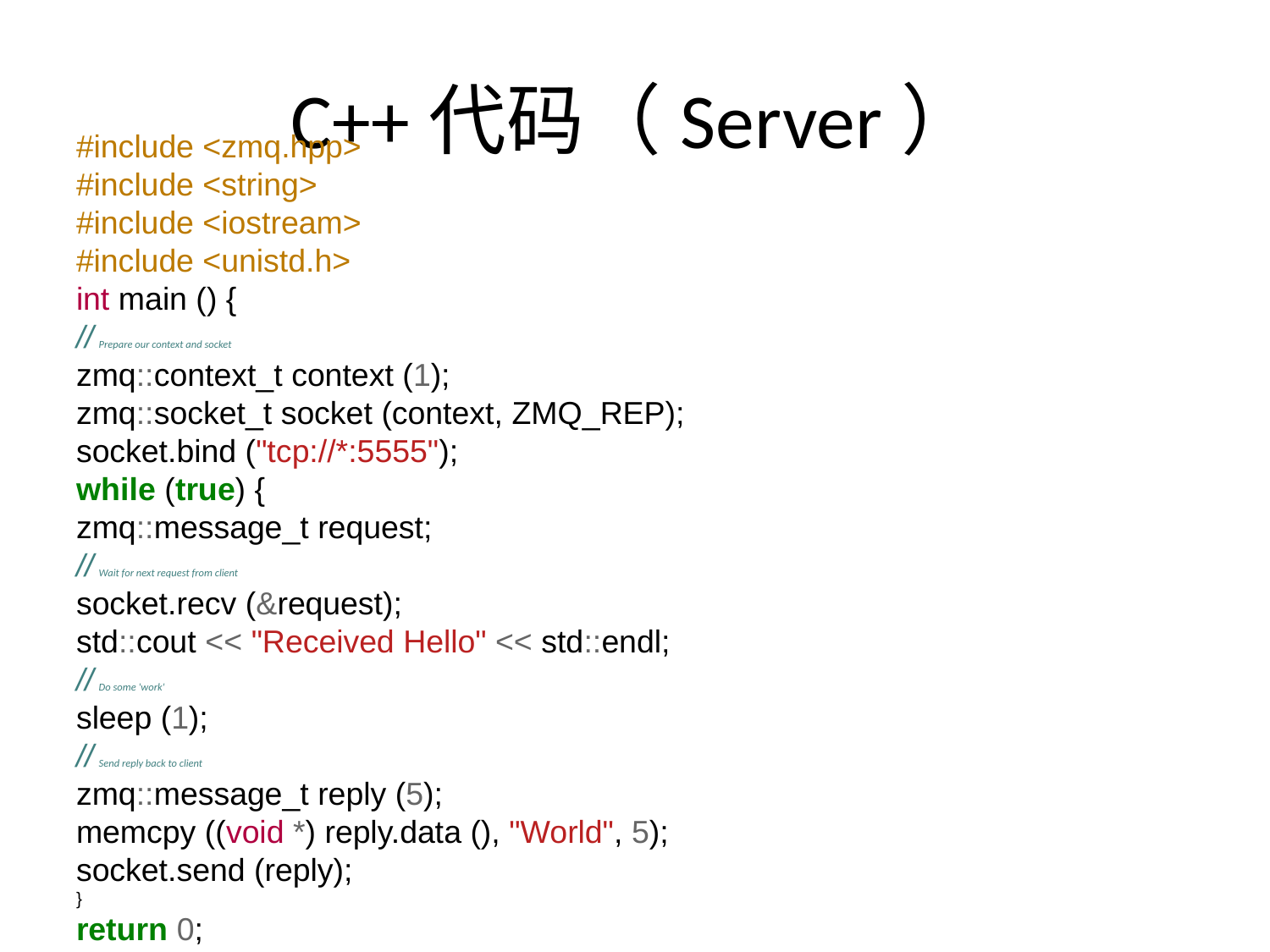

# C++代码（Server）
#include <zmq.hpp>
#include <string>
#include <iostream>
#include <unistd.h>
int main () {
// Prepare our context and socket
zmq::context_t context (1);
zmq::socket_t socket (context, ZMQ_REP);
socket.bind ("tcp://*:5555");
while (true) {
zmq::message_t request;
// Wait for next request from client
socket.recv (&request);
std::cout << "Received Hello" << std::endl;
// Do some 'work'
sleep (1);
// Send reply back to client
zmq::message_t reply (5);
memcpy ((void *) reply.data (), "World", 5);
socket.send (reply);
}
return 0;
}